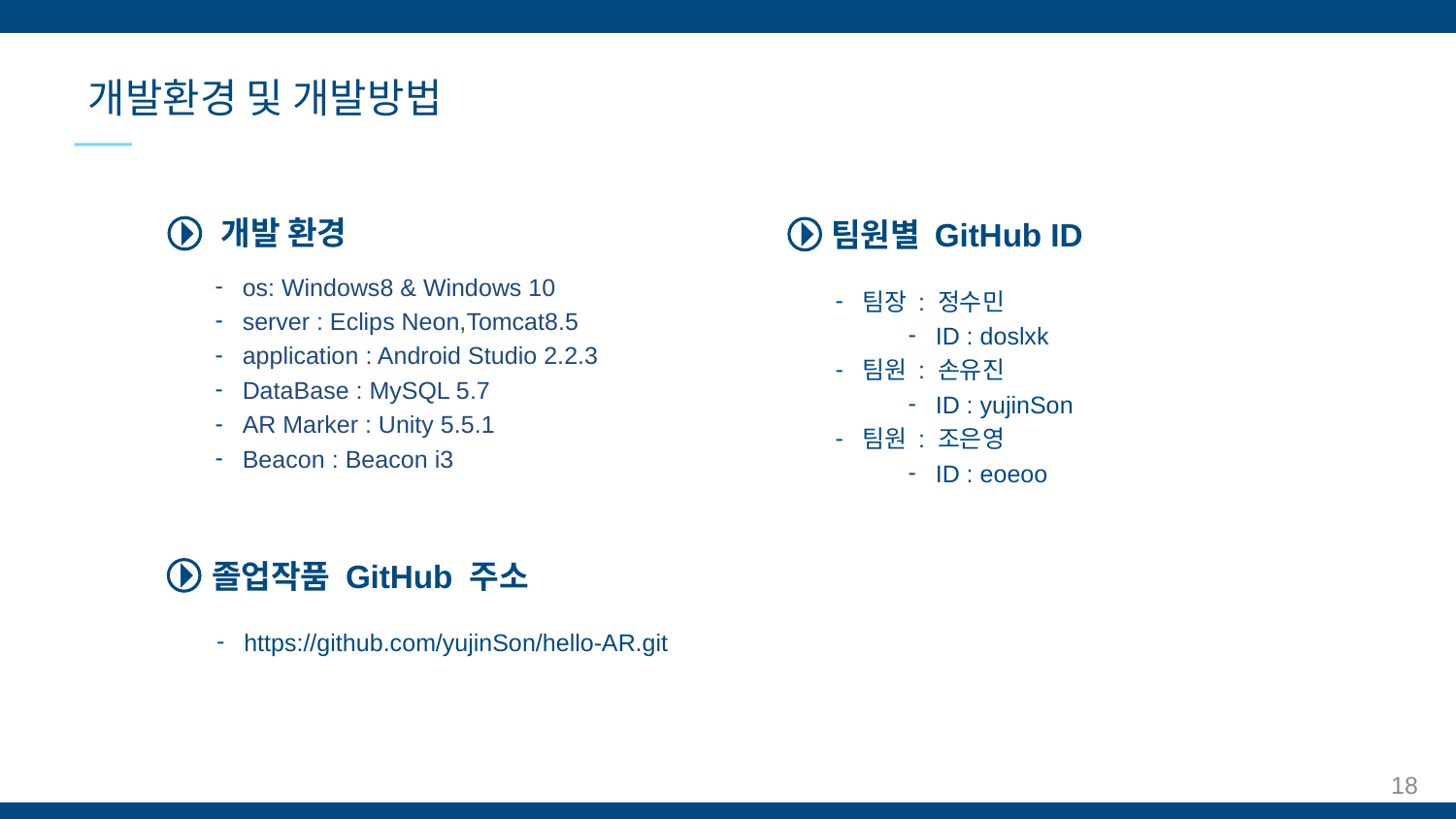

개발환경 및 개발방법
개발 환경
팀원별 GitHub ID

os: Windows8 & Windows 10
server : Eclips Neon,Tomcat8.5
application : Android Studio 2.2.3
DataBase : MySQL 5.7
AR Marker : Unity 5.5.1
Beacon : Beacon i3
팀장 : 정수민
ID : doslxk
팀원 : 손유진
ID : yujinSon
팀원 : 조은영
ID : eoeoo
졸업작품 GitHub 주소

https://github.com/yujinSon/hello-AR.git

18